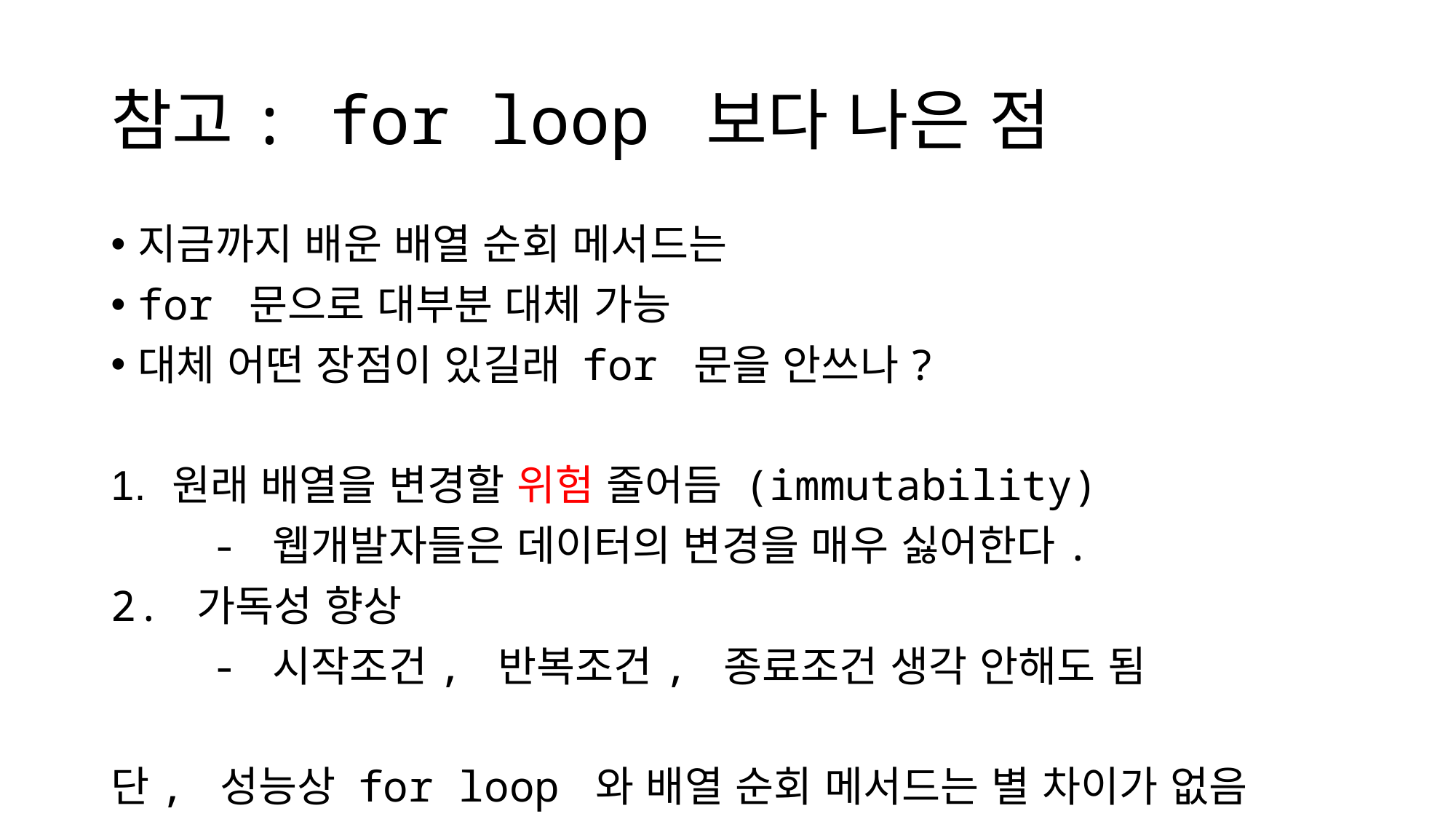

# 참고: for loop 보다 나은 점
지금까지 배운 배열 순회 메서드는
for 문으로 대부분 대체 가능
대체 어떤 장점이 있길래 for 문을 안쓰나?

원래 배열을 변경할 위험 줄어듬 (immutability)
    - 웹개발자들은 데이터의 변경을 매우 싫어한다.
2. 가독성 향상
    - 시작조건, 반복조건, 종료조건 생각 안해도 됨

단, 성능상 for loop 와 배열 순회 메서드는 별 차이가 없음